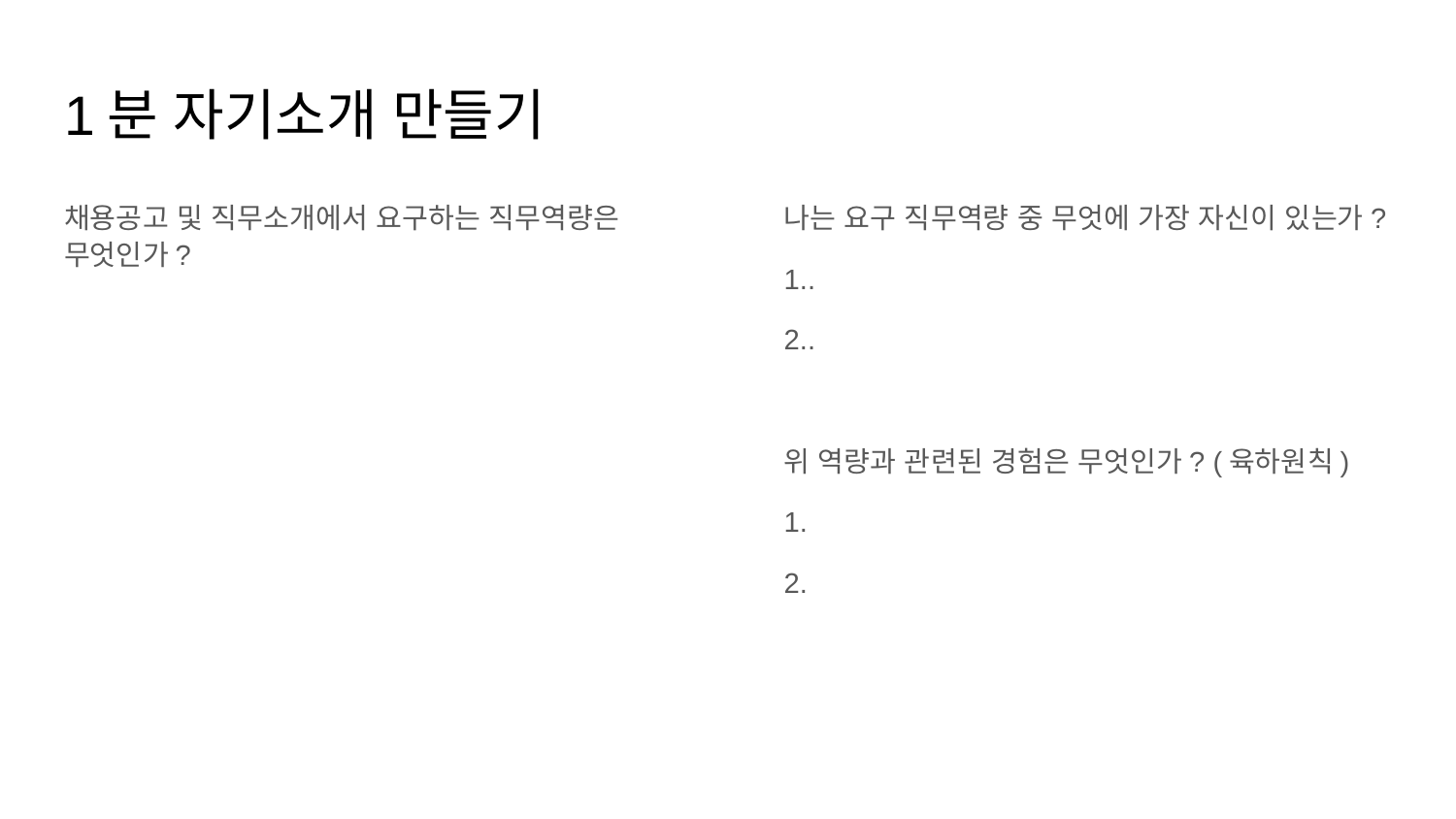

# 1분 자기소개 만들기
채용공고 및 직무소개에서 요구하는 직무역량은 무엇인가?

나는 요구 직무역량 중 무엇에 가장 자신이 있는가?
1..
2..

위 역량과 관련된 경험은 무엇인가? (육하원칙)
1.
2.